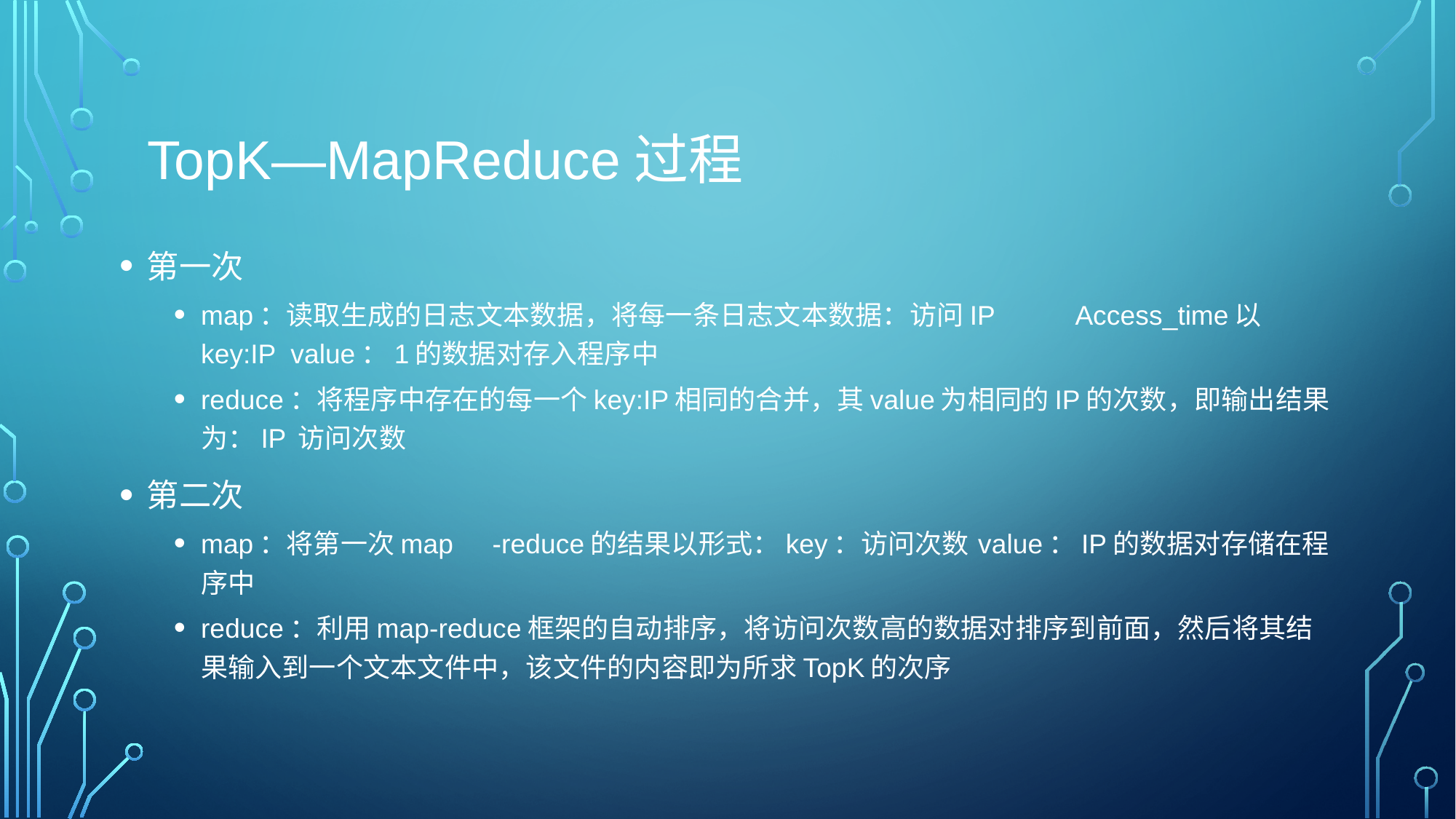

# TopK—MapReduce过程
第一次
map：读取生成的日志文本数据，将每一条日志文本数据：访问IP	Access_time以key:IP  value：1的数据对存入程序中
reduce：将程序中存在的每一个key:IP相同的合并，其value为相同的IP的次数，即输出结果为：IP	访问次数
第二次
map：将第一次map	-reduce的结果以形式：key：访问次数	value：IP的数据对存储在程序中
reduce：利用map-reduce框架的自动排序，将访问次数高的数据对排序到前面，然后将其结果输入到一个文本文件中，该文件的内容即为所求TopK的次序